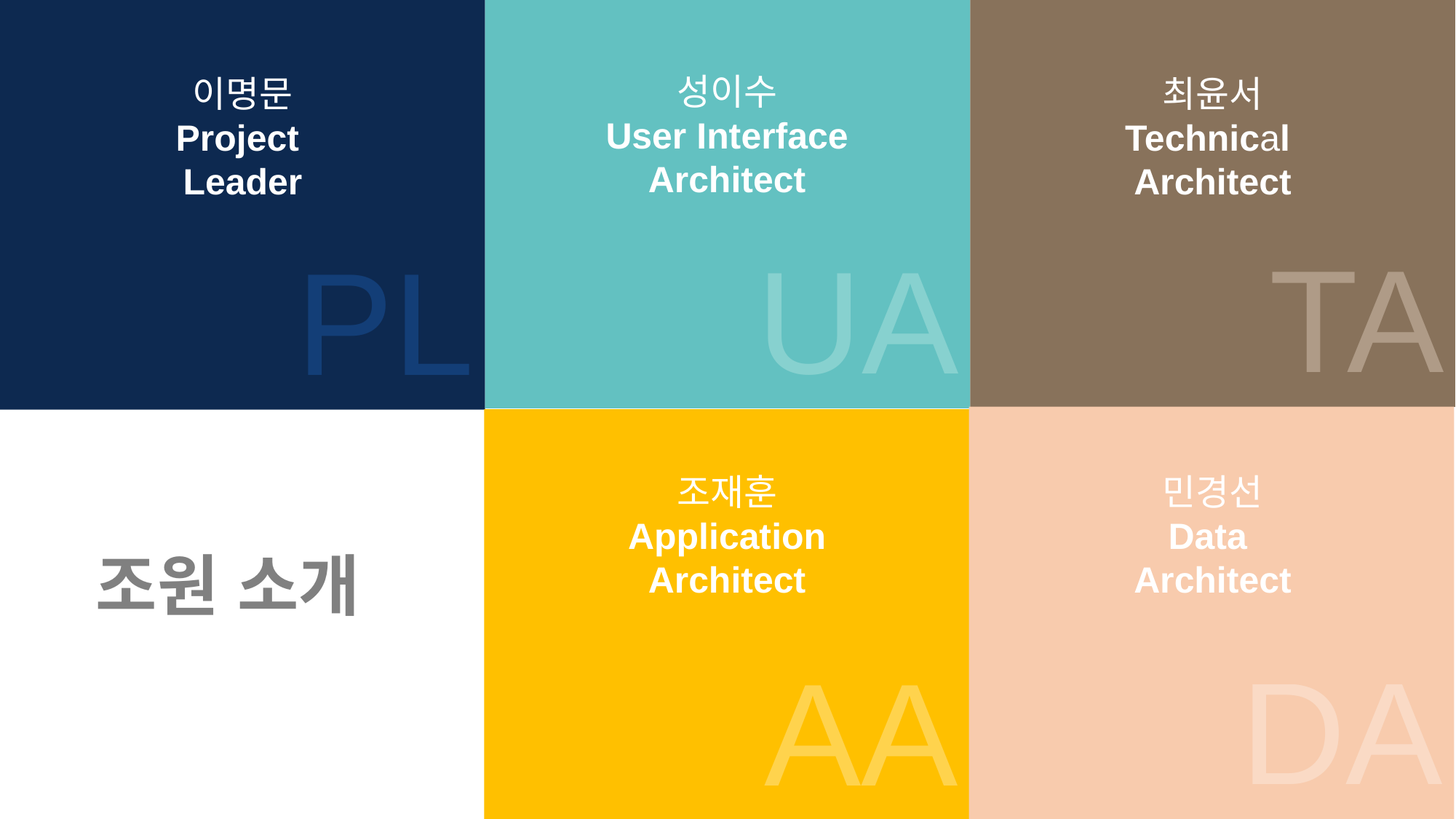

UA
PL
TA
성이수
User Interface
Architect

이명문
Project
Leader

최윤서
Technical
Architect
 DA
AA
민경선
경쟁사 분석
PPT 디자인
‘자취방 제공’
조재훈
Application
Architect

민경선
Data
Architect

조원 소개